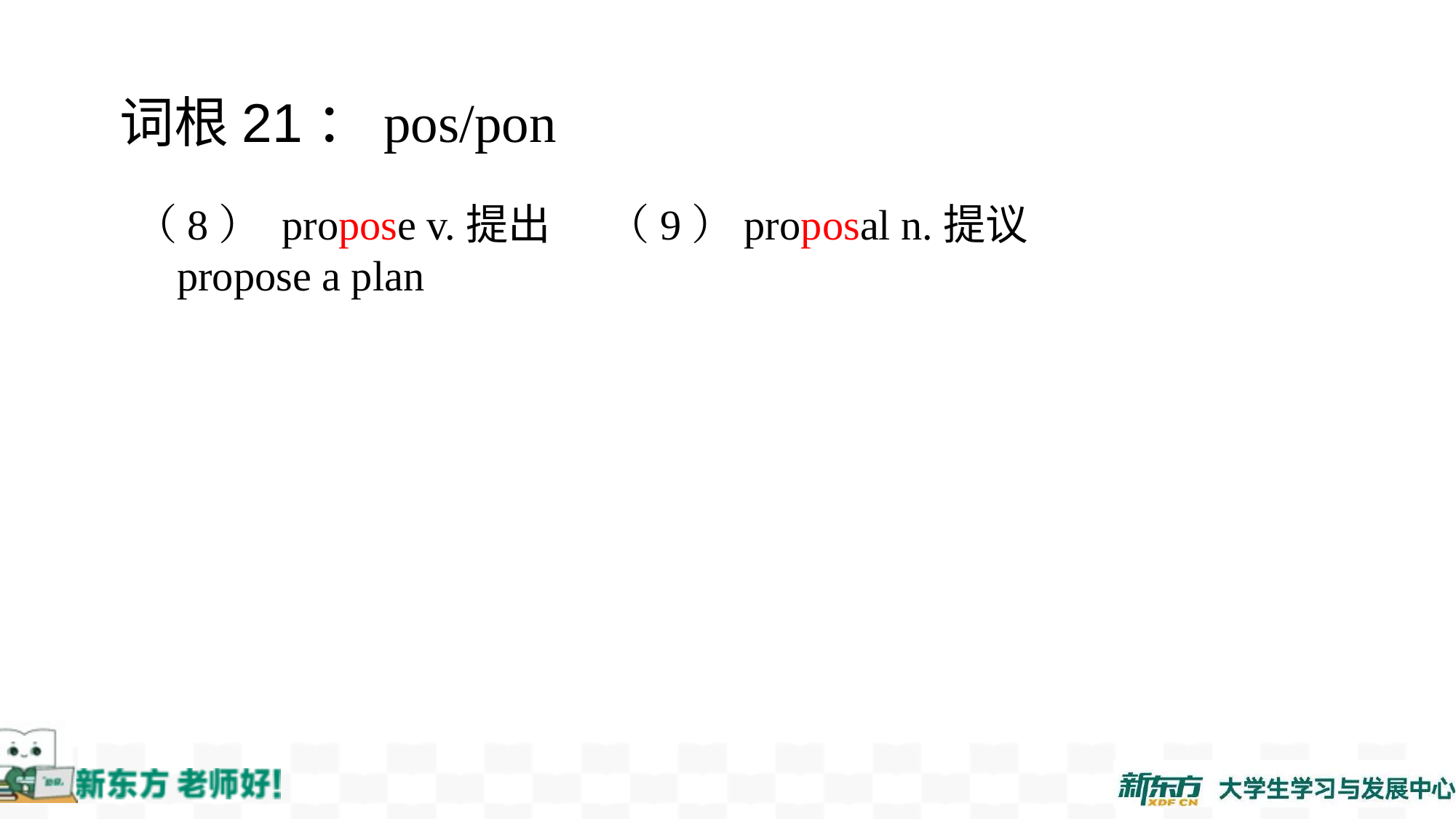

词根21：pos/pon
（8） propose v.提出      （9）proposal n.提议
    propose a plan